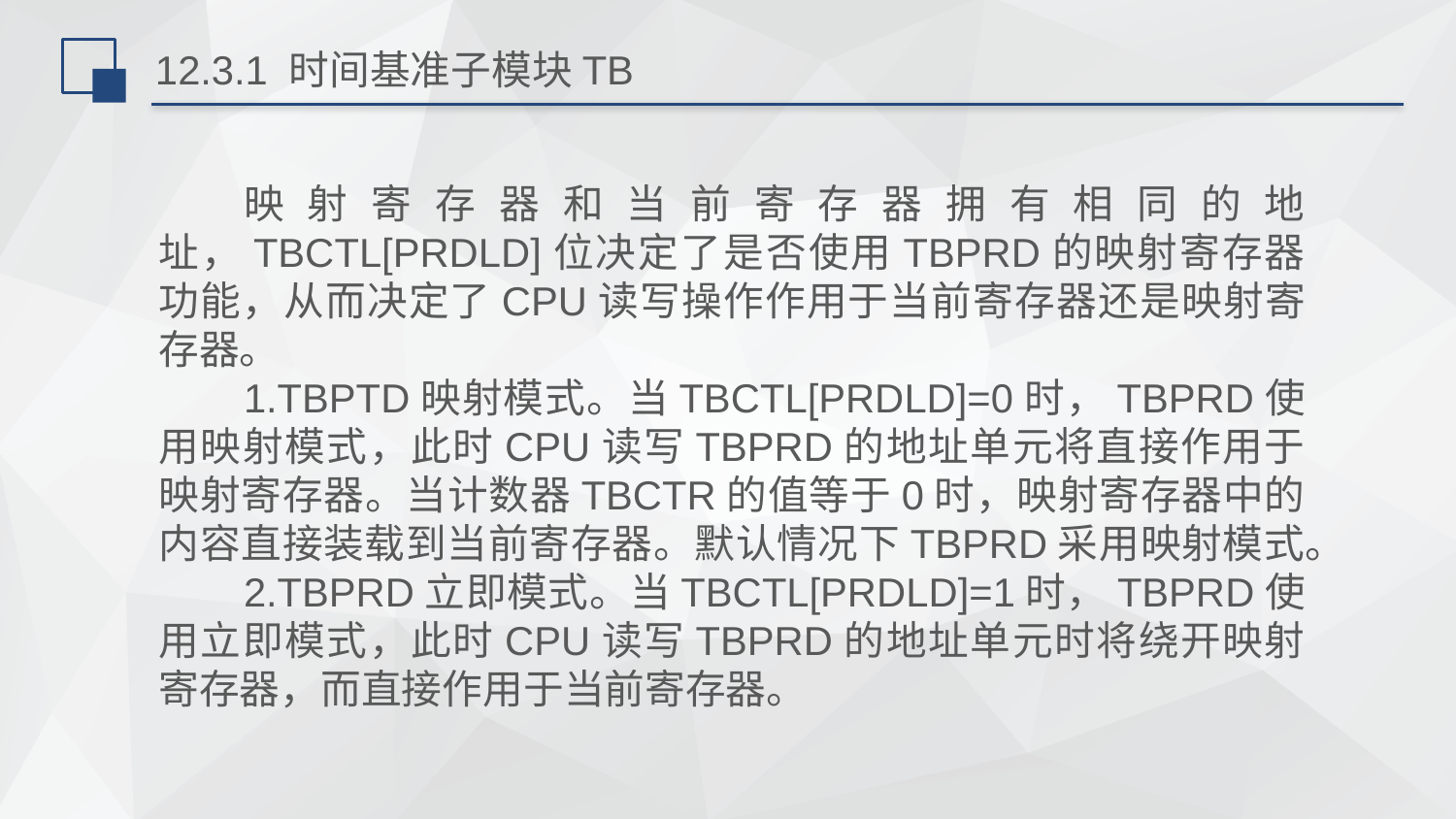

# 12.3.1 时间基准子模块TB
映射寄存器和当前寄存器拥有相同的地址，TBCTL[PRDLD]位决定了是否使用TBPRD的映射寄存器功能，从而决定了CPU读写操作作用于当前寄存器还是映射寄存器。
1.TBPTD映射模式。当TBCTL[PRDLD]=0时，TBPRD使用映射模式，此时CPU读写TBPRD的地址单元将直接作用于映射寄存器。当计数器TBCTR的值等于0时，映射寄存器中的内容直接装载到当前寄存器。默认情况下TBPRD采用映射模式。
2.TBPRD立即模式。当TBCTL[PRDLD]=1时，TBPRD使用立即模式，此时CPU读写TBPRD的地址单元时将绕开映射寄存器，而直接作用于当前寄存器。